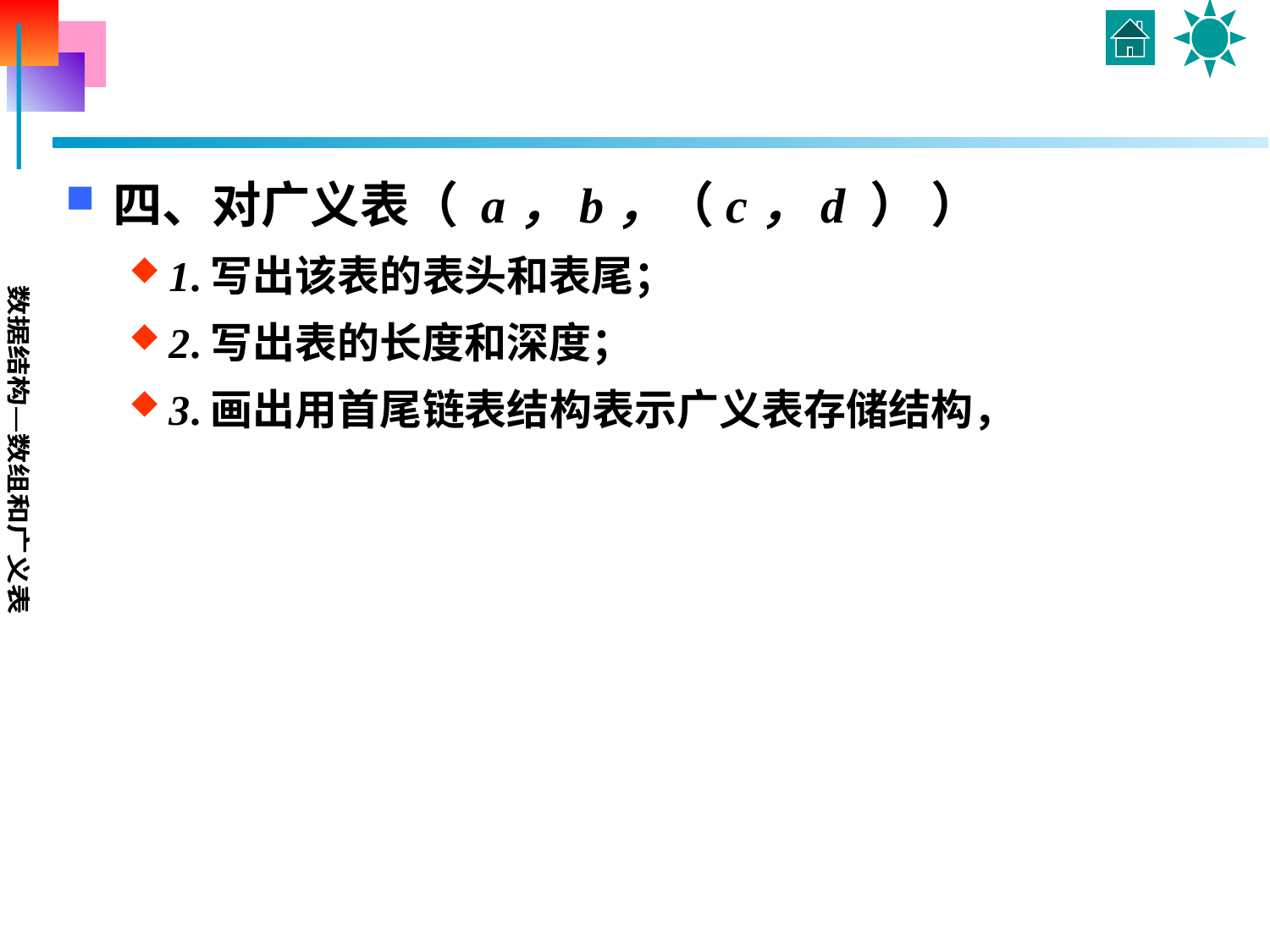

#
四、对广义表（ a，b，（c，d ） ）
1.写出该表的表头和表尾；
2.写出表的长度和深度；
3.画出用首尾链表结构表示广义表存储结构，
89